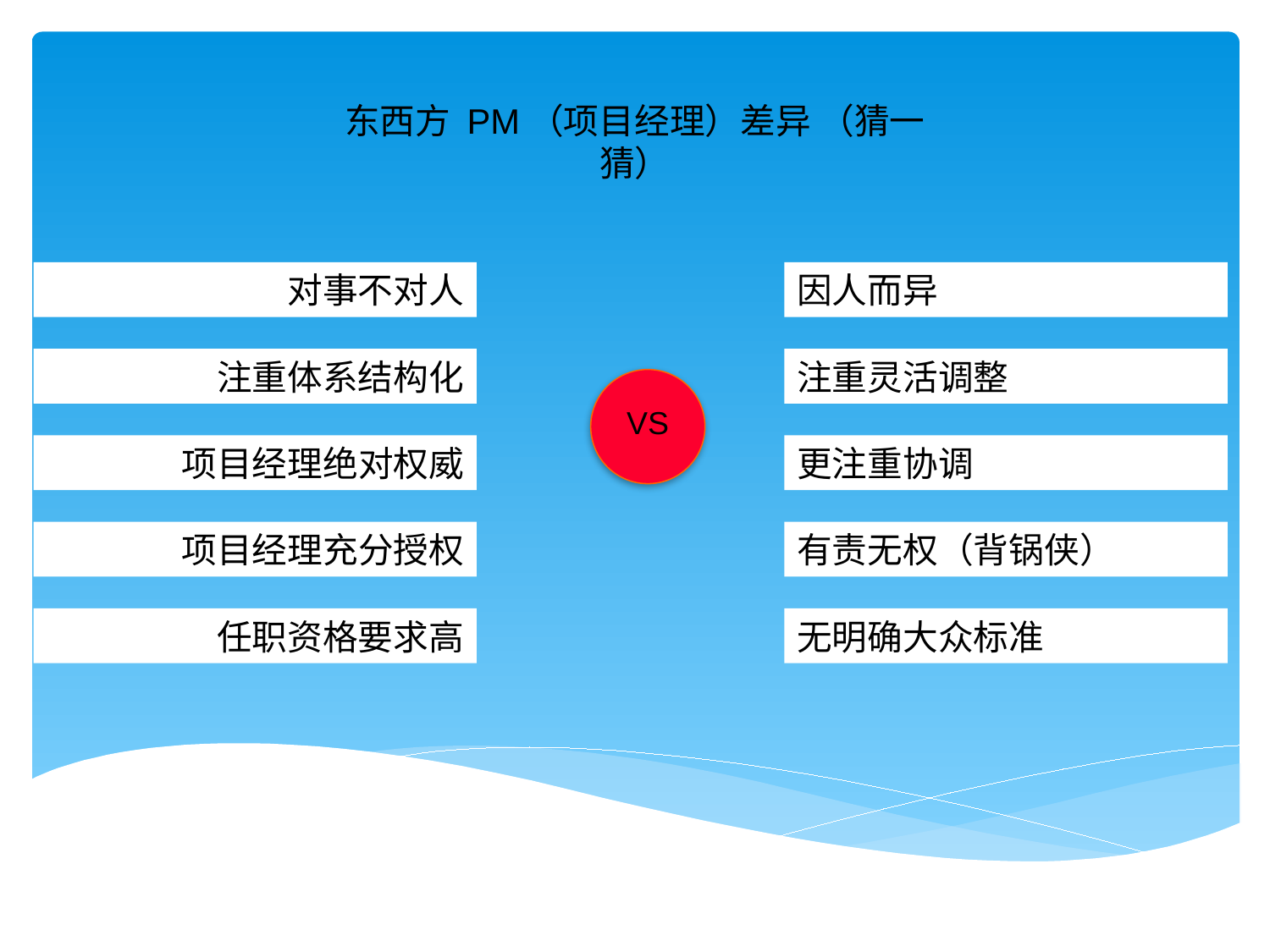

东西方 PM（项目经理）差异 （猜一猜）
对事不对人
因人而异
注重体系结构化
注重灵活调整

VS
项目经理绝对权威
更注重协调
项目经理充分授权
有责无权（背锅侠）
任职资格要求高
无明确大众标准